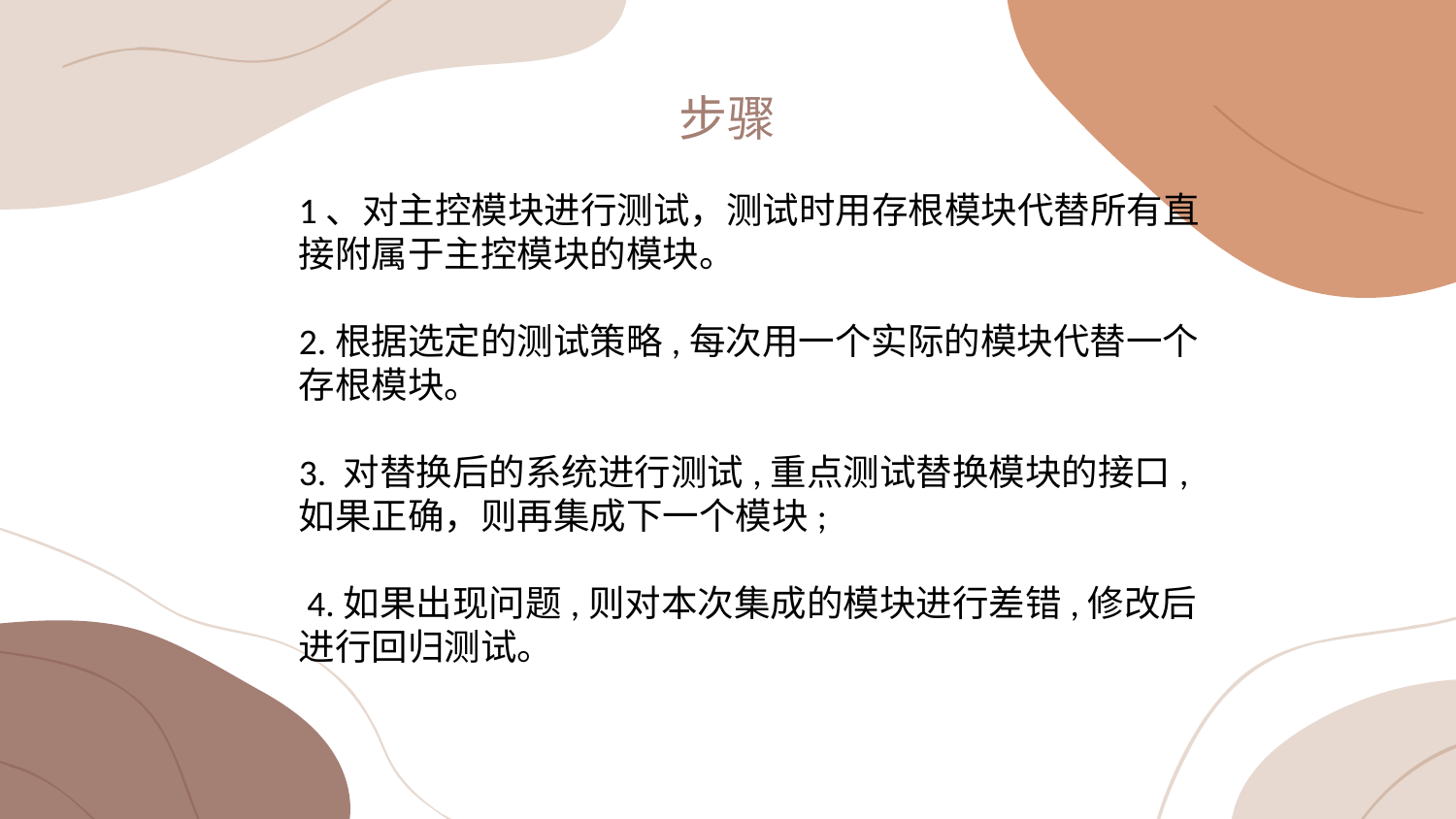

步骤

1、对主控模块进行测试，测试时用存根模块代替所有直接附属于主控模块的模块。

2.根据选定的测试策略,每次用一个实际的模块代替一个存根模块。

3. 对替换后的系统进行测试,重点测试替换模块的接口,如果正确，则再集成下一个模块;

 4.如果出现问题,则对本次集成的模块进行差错,修改后进行回归测试。